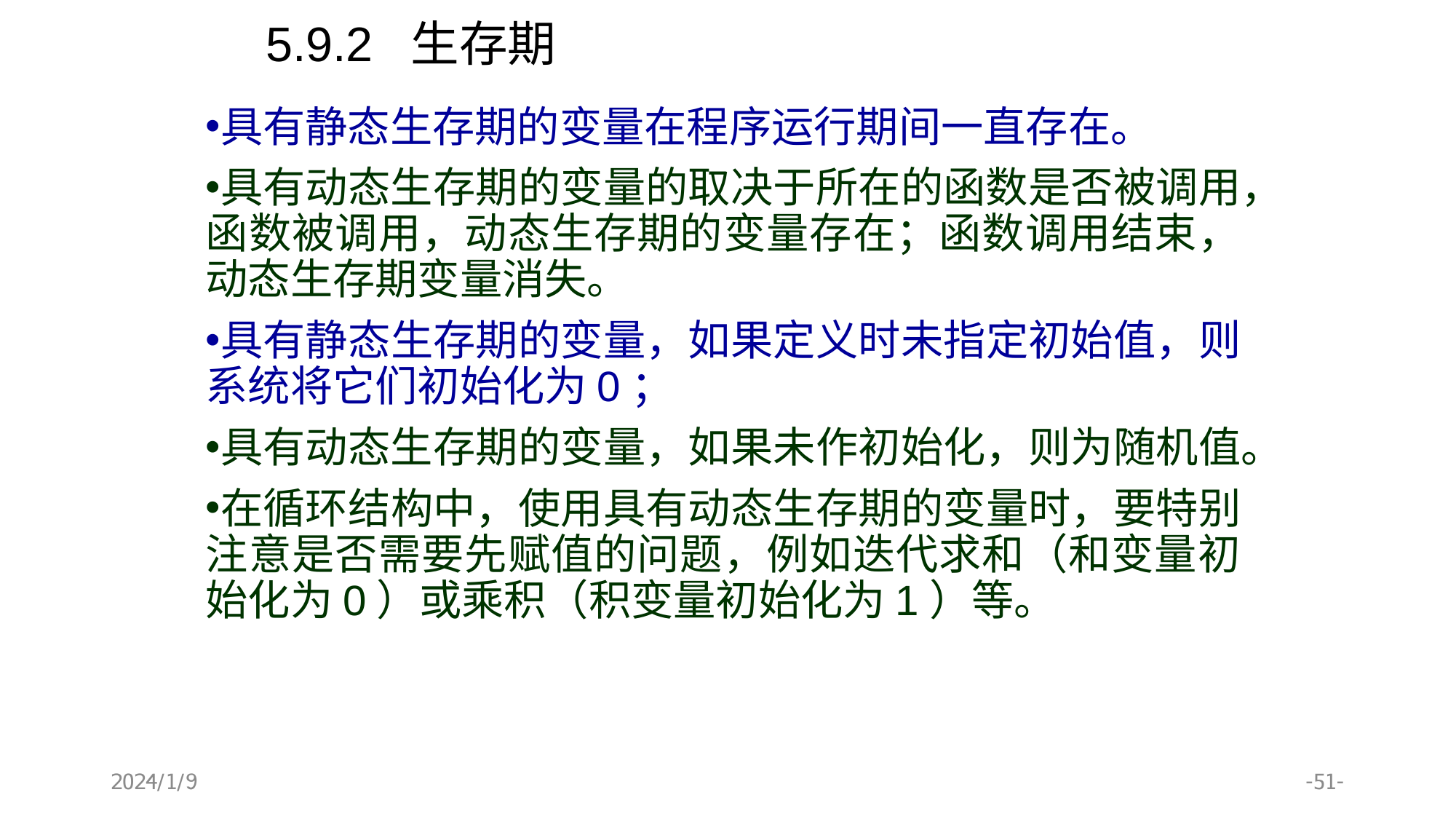

# 5.9.2  生存期
具有静态生存期的变量在程序运行期间一直存在。
具有动态生存期的变量的取决于所在的函数是否被调用，函数被调用，动态生存期的变量存在；函数调用结束，动态生存期变量消失。
具有静态生存期的变量，如果定义时未指定初始值，则系统将它们初始化为0；
具有动态生存期的变量，如果未作初始化，则为随机值。
在循环结构中，使用具有动态生存期的变量时，要特别注意是否需要先赋值的问题，例如迭代求和（和变量初始化为0）或乘积（积变量初始化为1）等。
2024/1/9
-51-